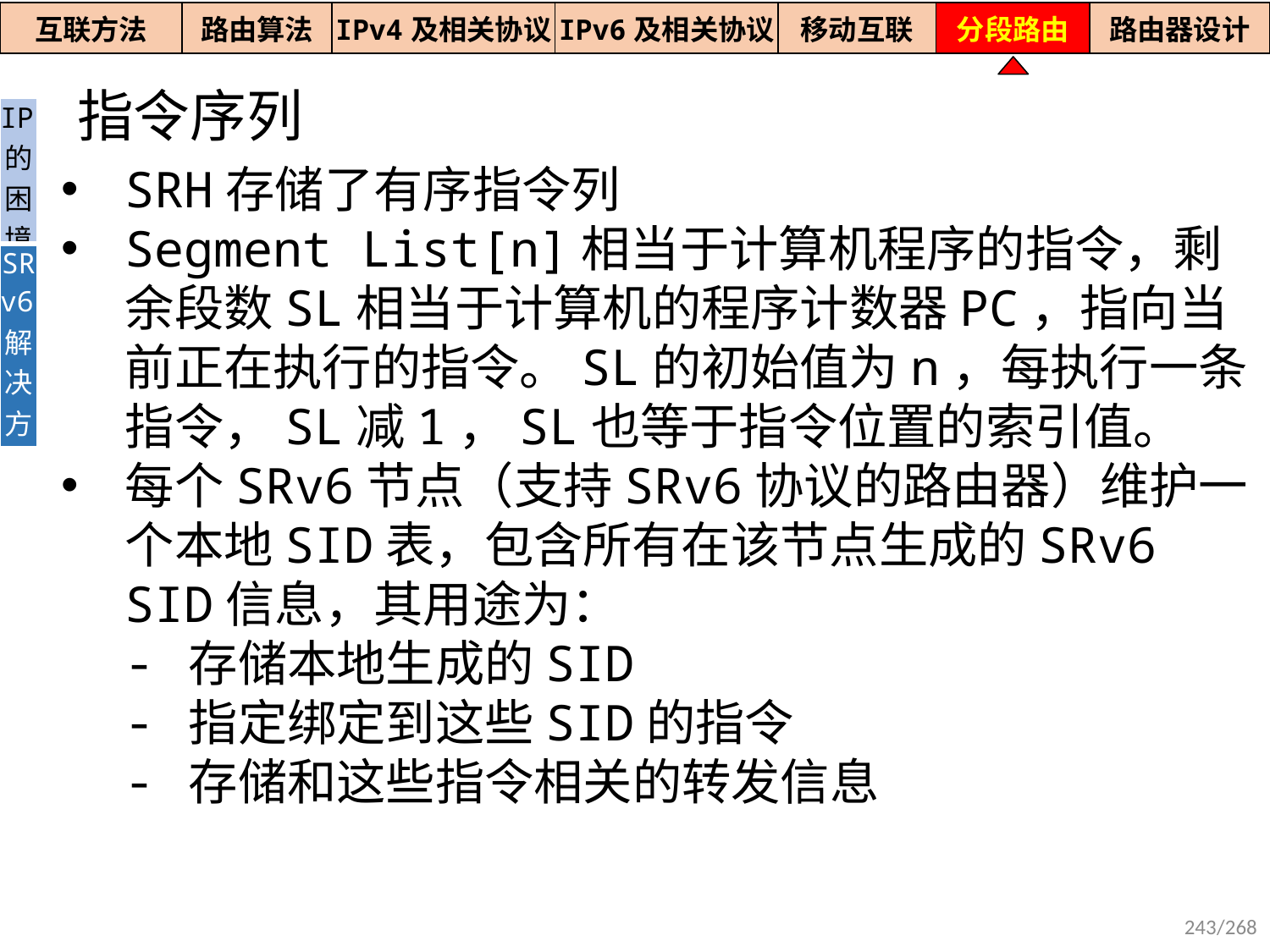

| 互联方法 | 路由算法 | IPv4及相关协议 | IPv6及相关协议 | 移动互联 | 分段路由 | 路由器设计 |
| --- | --- | --- | --- | --- | --- | --- |

指令序列
| IP的困境 |
| --- |
| SRv6解决方案 |
SRH存储了有序指令列
Segment List[n]相当于计算机程序的指令，剩余段数SL相当于计算机的程序计数器PC，指向当前正在执行的指令。SL的初始值为n，每执行一条指令，SL减1，SL也等于指令位置的索引值。
每个SRv6节点（支持SRv6协议的路由器）维护一个本地SID表，包含所有在该节点生成的SRv6 SID信息，其用途为：
存储本地生成的SID
指定绑定到这些SID的指令
存储和这些指令相关的转发信息
243/268